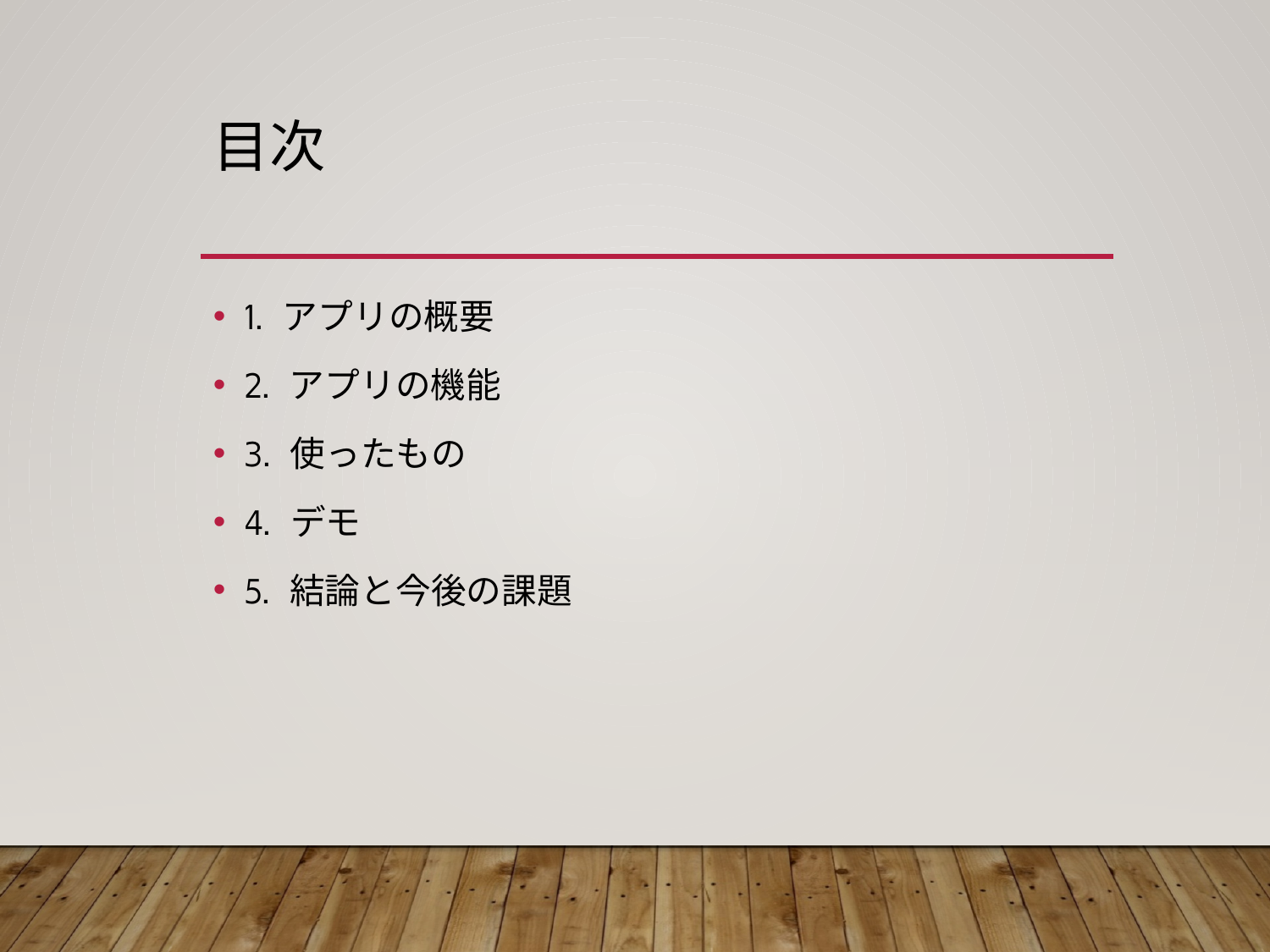

# 目次
1. アプリの概要
2. アプリの機能
3. 使ったもの
4. デモ
5. 結論と今後の課題